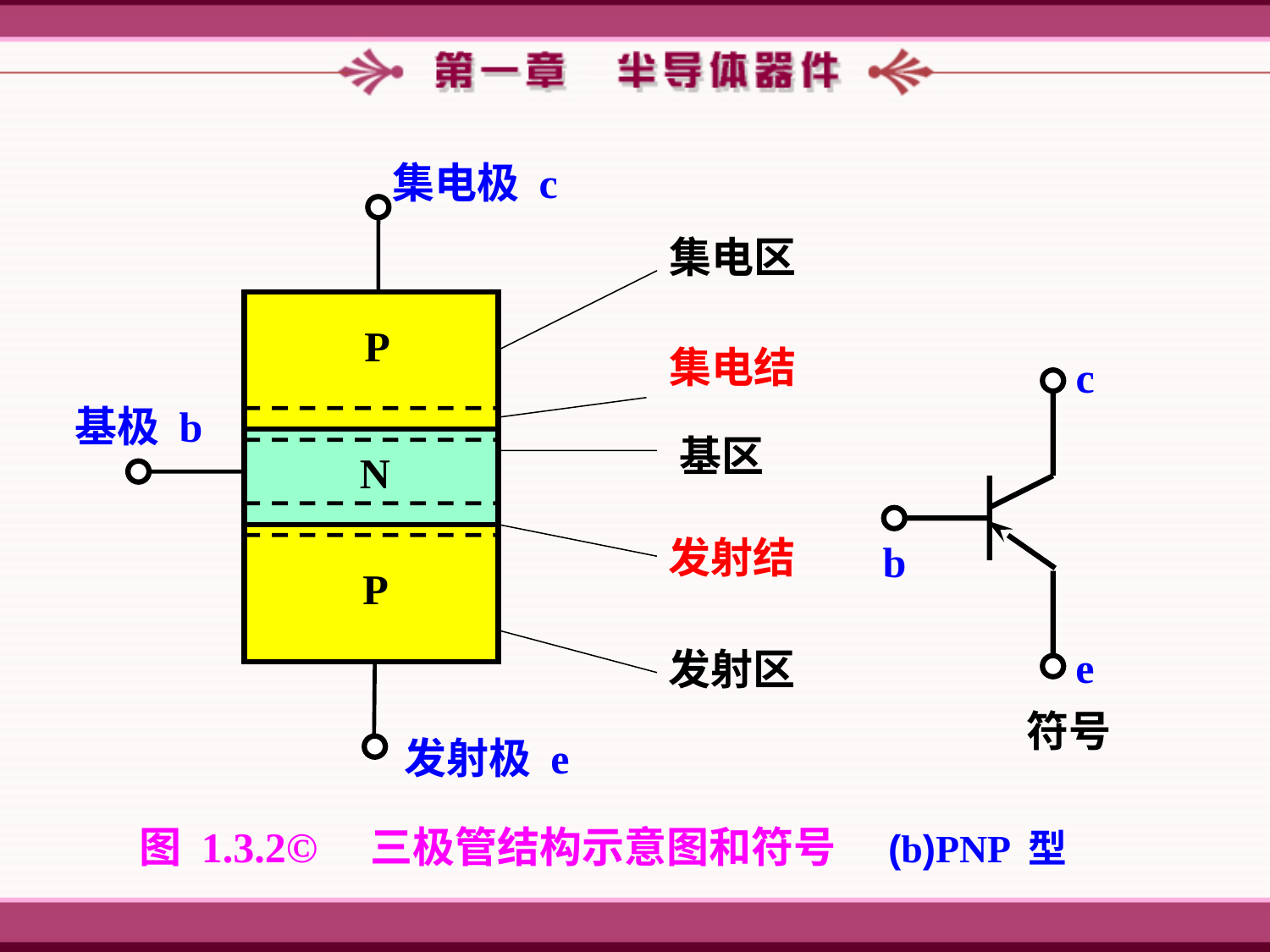

集电极 c

P
N

N

N

P

图 1.3.2©　三极管结构示意图和符号　(b)PNP 型
集电区

集电结

c

b

e

符号

基极 b

基区

发射结

发射区
发射极 e